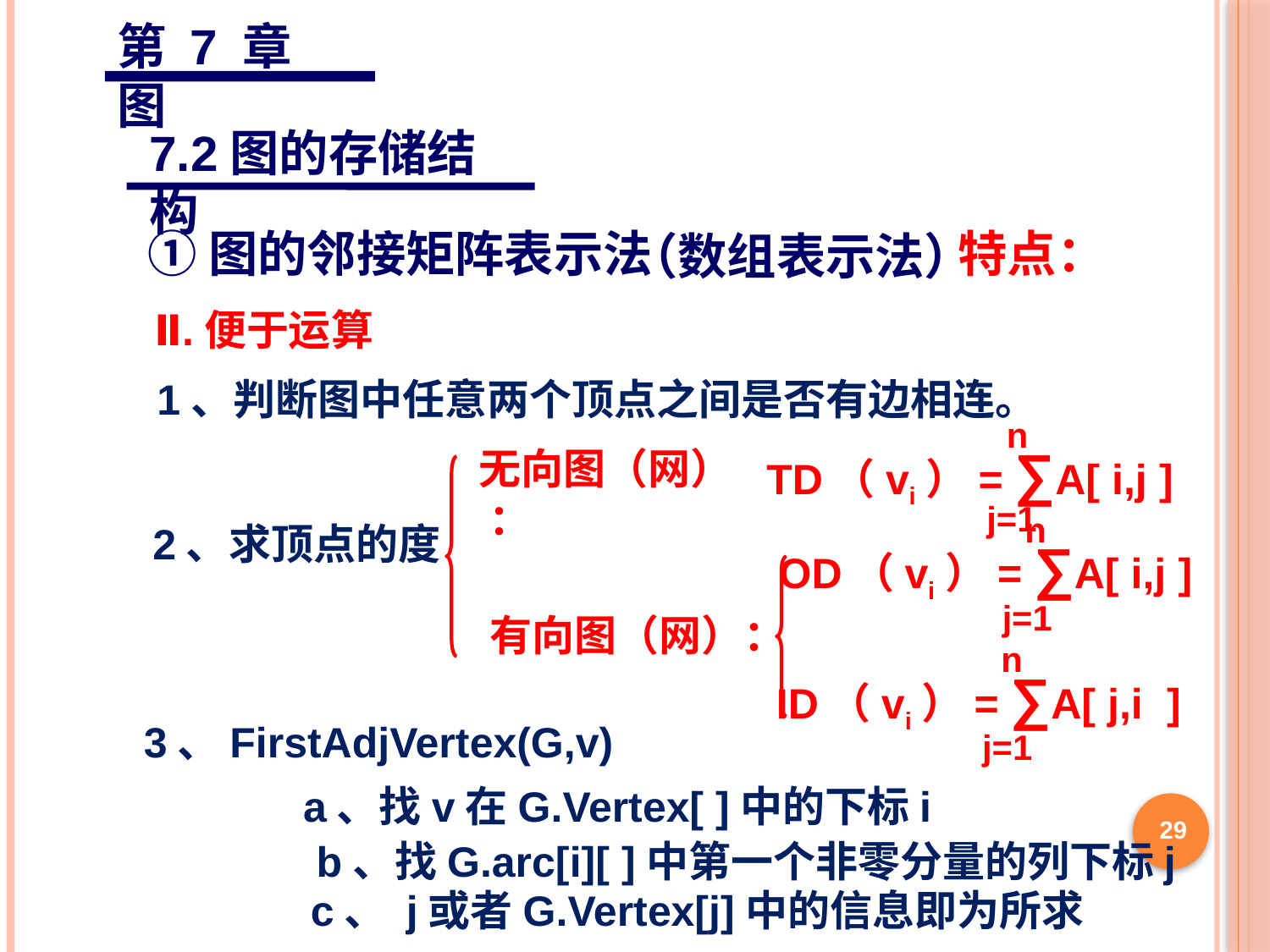

第 7 章  图

7.2图的存储结构

①图的邻接矩阵表示法
特点：
（数组表示法）
Ⅱ.便于运算
1、判断图中任意两个顶点之间是否有边相连。
n
TD（vi）= ∑A[ i,j ]
j=1
无向图（网） ：

n
OD（vi）= ∑A[ i,j ]
j=1
2、求顶点的度

有向图（网）：
n
ID（vi）= ∑A[ j,i  ]
j=1
3、FirstAdjVertex(G,v)
a、找v在G.Vertex[ ]中的下标i
29
b、找G.arc[i][ ]中第一个非零分量的列下标j
c、 j或者G.Vertex[j]中的信息即为所求